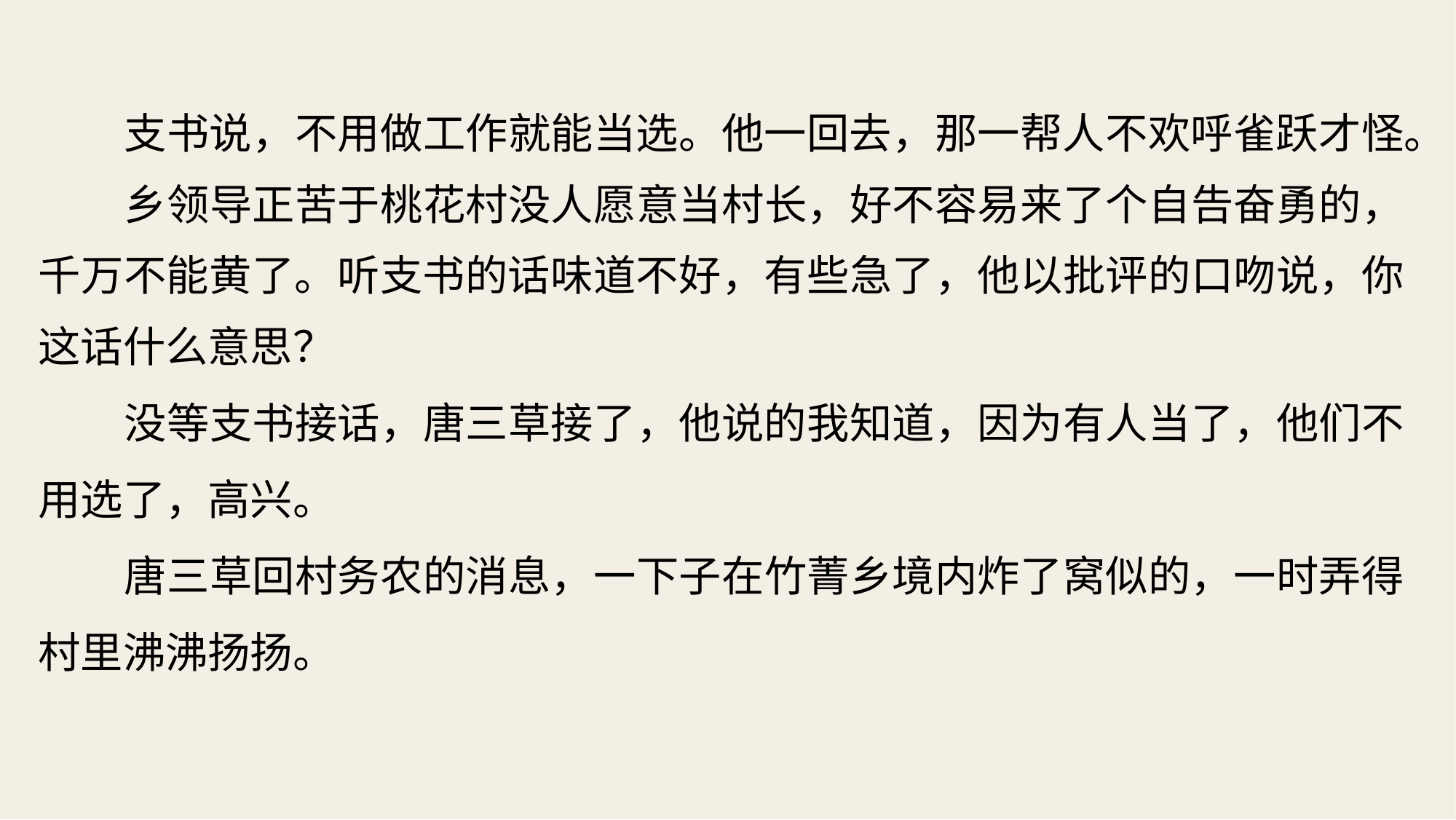

支书说，不用做工作就能当选。他一回去，那一帮人不欢呼雀跃才怪。
乡领导正苦于桃花村没人愿意当村长，好不容易来了个自告奋勇的，千万不能黄了。听支书的话味道不好，有些急了，他以批评的口吻说，你这话什么意思？
没等支书接话，唐三草接了，他说的我知道，因为有人当了，他们不用选了，高兴。
唐三草回村务农的消息，一下子在竹菁乡境内炸了窝似的，一时弄得村里沸沸扬扬。